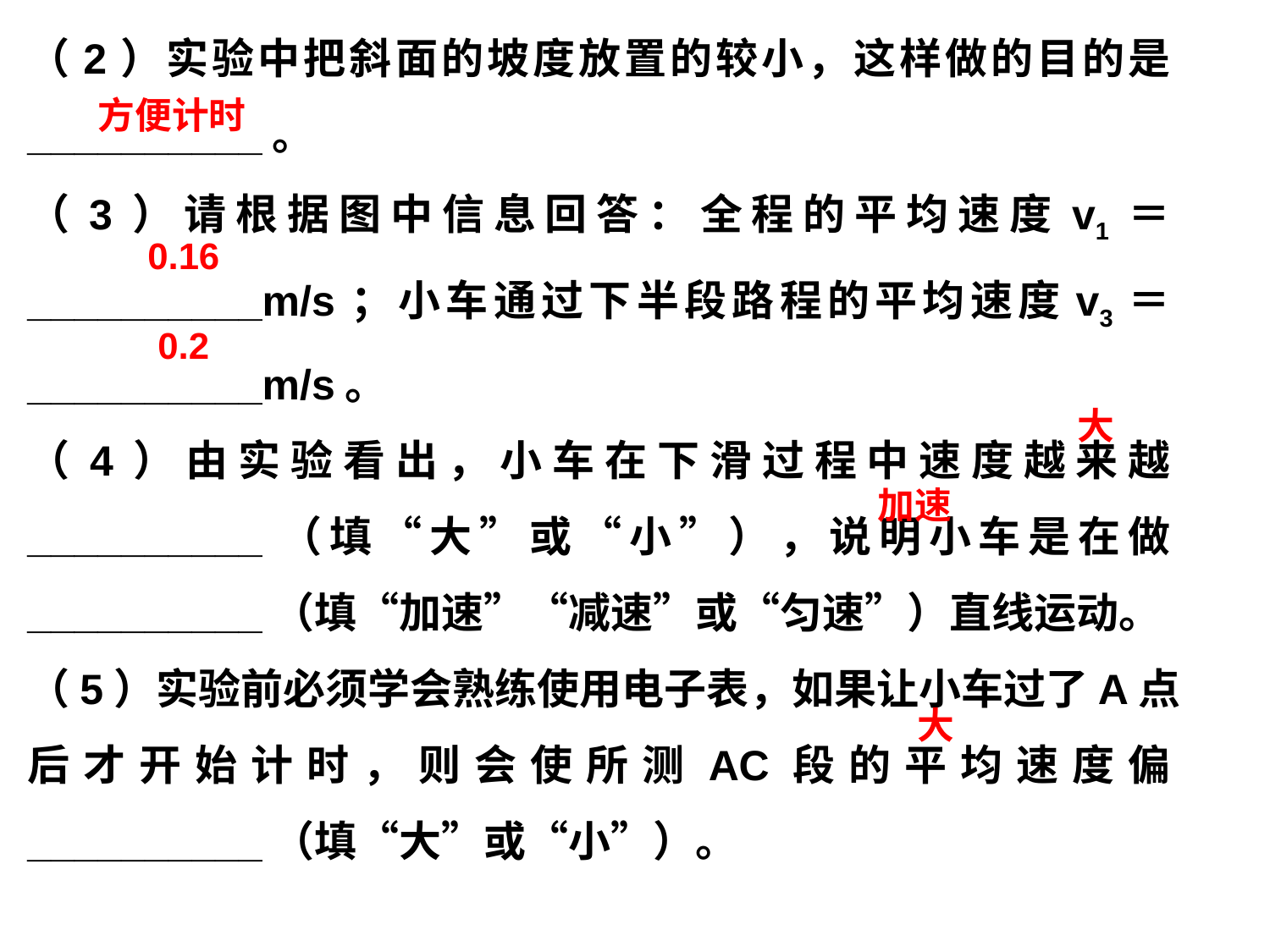

（2）实验中把斜面的坡度放置的较小，这样做的目的是__________。
（3）请根据图中信息回答：全程的平均速度v1＝__________m/s；小车通过下半段路程的平均速度v3＝__________m/s。
（4）由实验看出，小车在下滑过程中速度越来越__________（填“大”或“小”），说明小车是在做__________（填“加速”“减速”或“匀速”）直线运动。
（5）实验前必须学会熟练使用电子表，如果让小车过了A点后才开始计时，则会使所测AC段的平均速度偏__________（填“大”或“小”）。
方便计时
0.16
0.2
大
加速
大